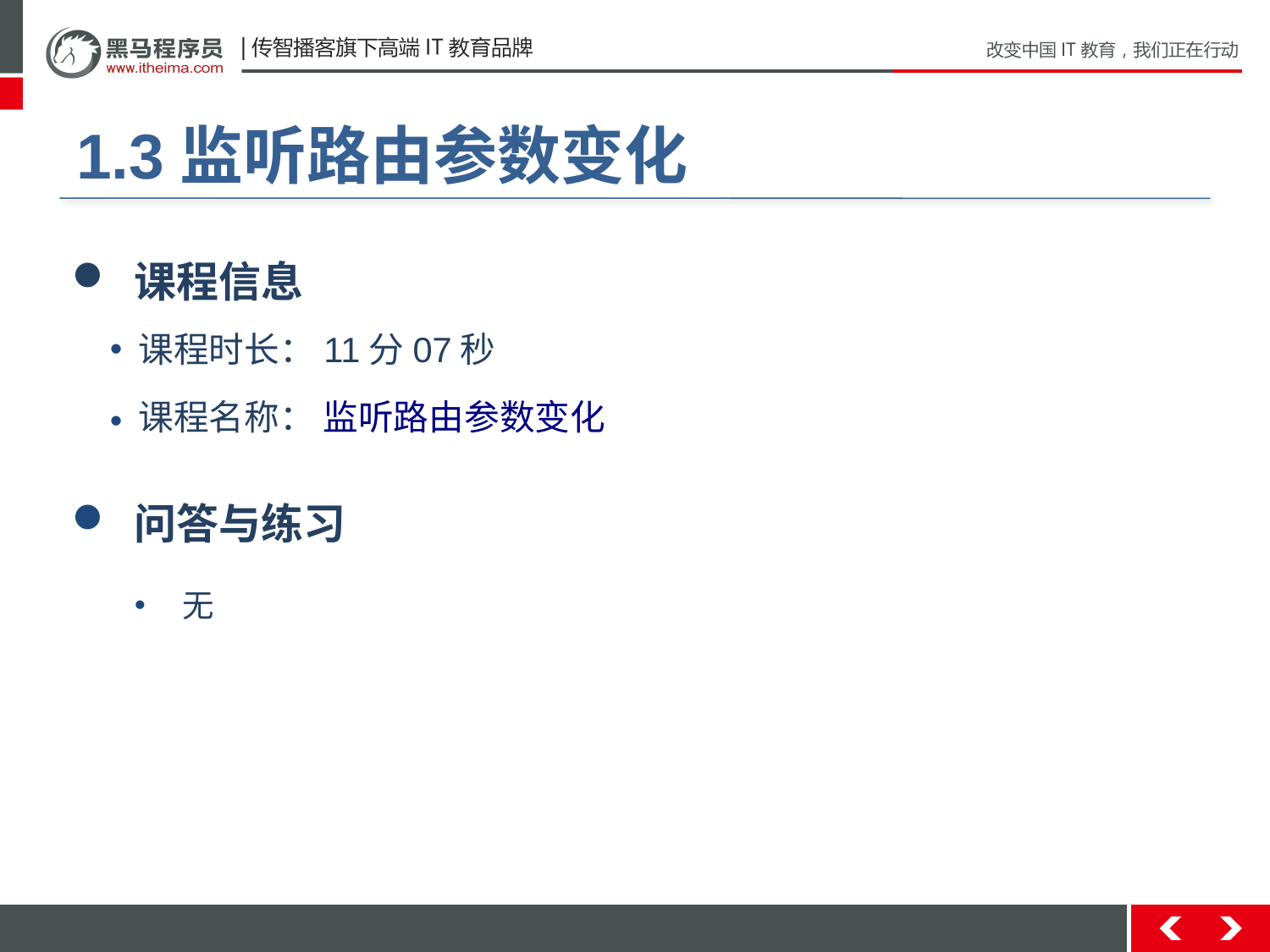

#
1.3监听路由参数变化
 课程信息
 课程时长：11分07秒
 课程名称： 监听路由参数变化
 问答与练习
无